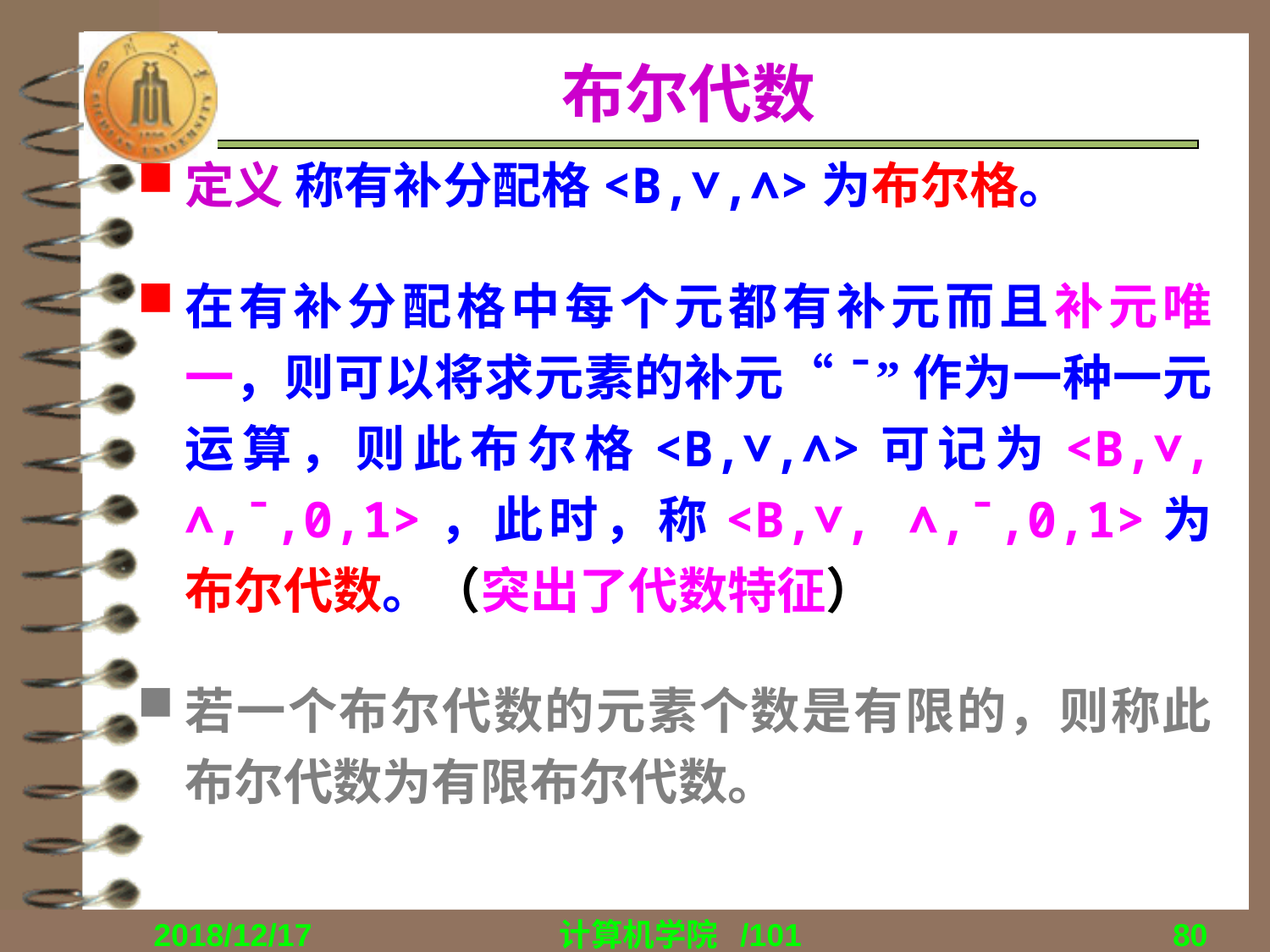

# 布尔代数
定义 称有补分配格<B,∨,∧>为布尔格。
在有补分配格中每个元都有补元而且补元唯一，则可以将求元素的补元“ˉ”作为一种一元运算，则此布尔格<B,∨,∧>可记为<B,∨, ∧,ˉ,0,1>，此时，称<B,∨, ∧,ˉ,0,1>为布尔代数。（突出了代数特征）
若一个布尔代数的元素个数是有限的，则称此布尔代数为有限布尔代数。
2018/12/17
计算机学院  /101
80